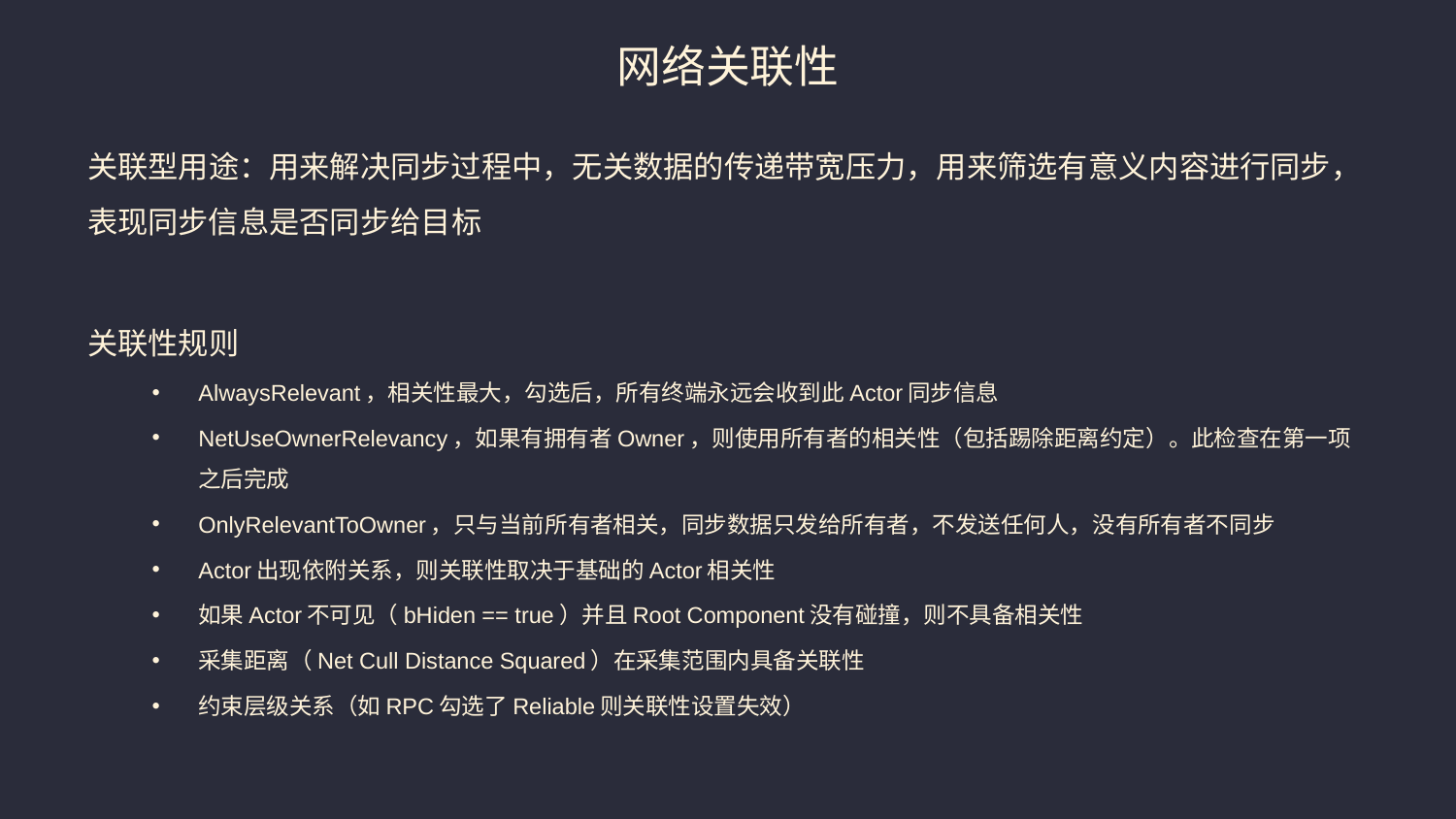

# 网络关联性
关联型用途：用来解决同步过程中，无关数据的传递带宽压力，用来筛选有意义内容进行同步，表现同步信息是否同步给目标

关联性规则
AlwaysRelevant，相关性最大，勾选后，所有终端永远会收到此Actor同步信息
NetUseOwnerRelevancy，如果有拥有者Owner，则使用所有者的相关性（包括踢除距离约定）。此检查在第一项之后完成
OnlyRelevantToOwner，只与当前所有者相关，同步数据只发给所有者，不发送任何人，没有所有者不同步
Actor出现依附关系，则关联性取决于基础的Actor相关性
如果Actor不可见（bHiden == true）并且Root Component没有碰撞，则不具备相关性
采集距离（Net Cull Distance Squared）在采集范围内具备关联性
约束层级关系（如RPC勾选了Reliable则关联性设置失效）